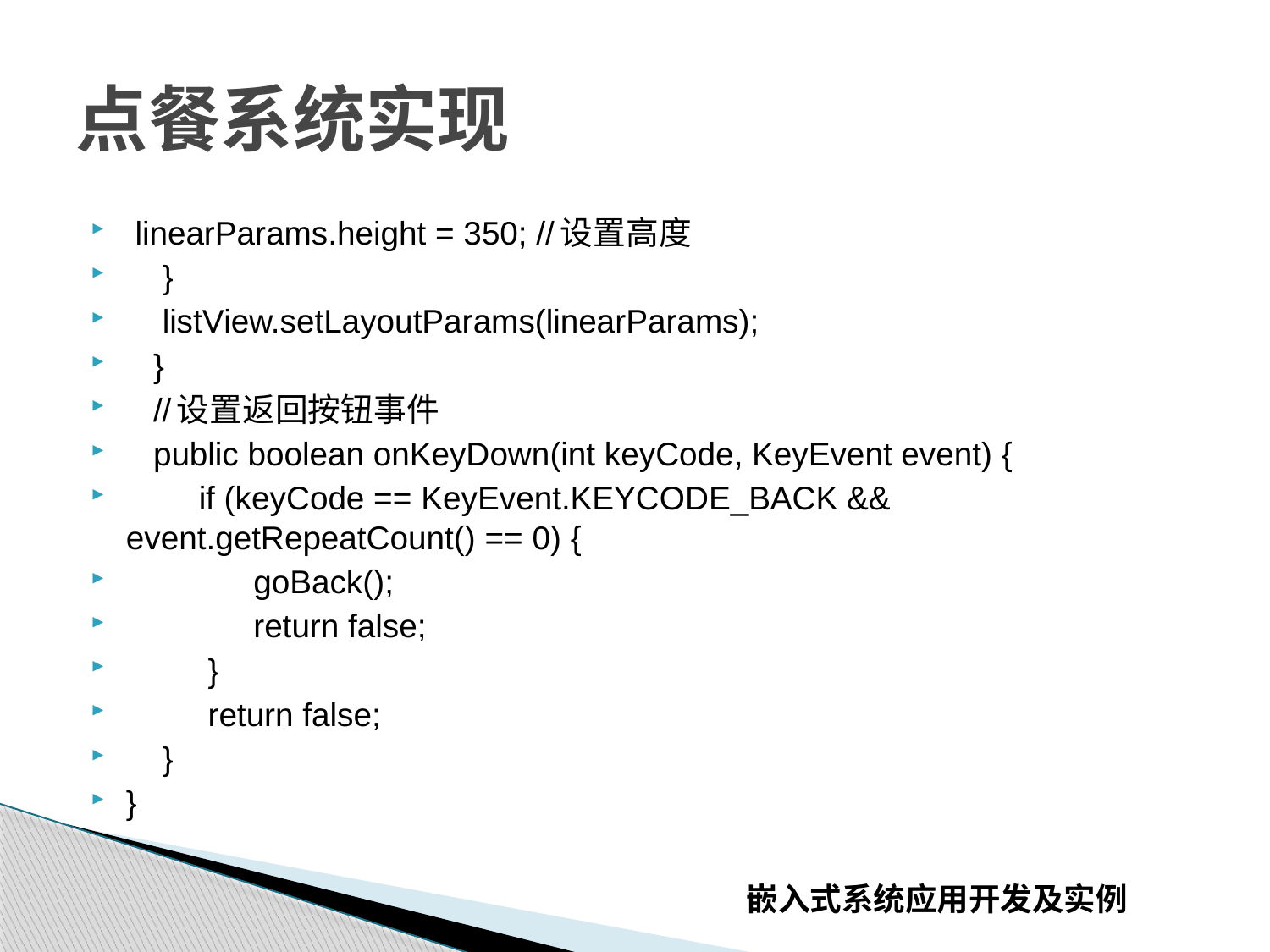

# 点餐系统实现
 linearParams.height = 350; //设置高度
    }
    listView.setLayoutParams(linearParams);
   }
   //设置返回按钮事件
   public boolean onKeyDown(int keyCode, KeyEvent event) {
        if (keyCode == KeyEvent.KEYCODE_BACK && event.getRepeatCount() == 0) {
              goBack();
              return false;
         }
         return false;
    }
}

嵌入式系统应用开发及实例